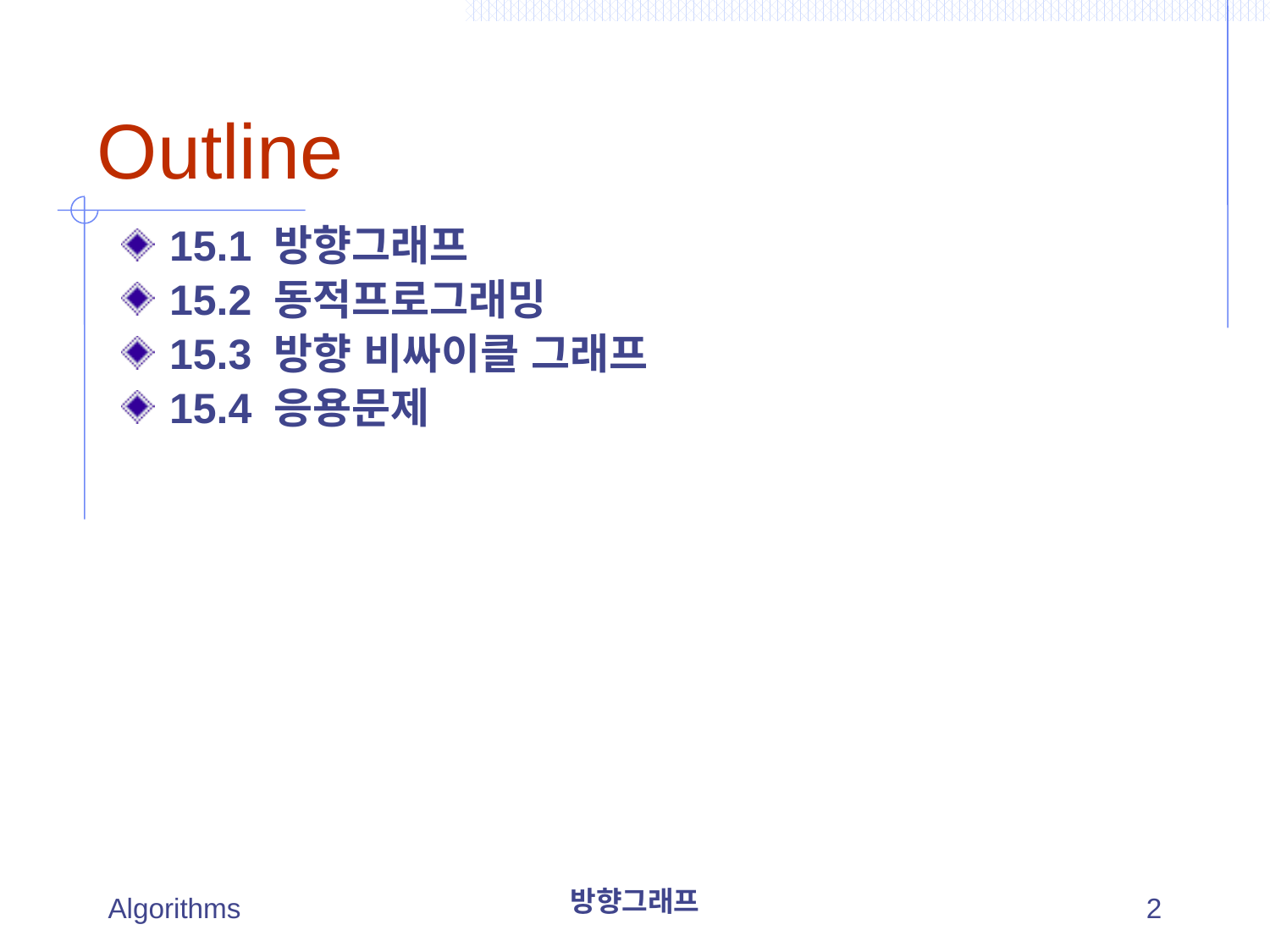

# Outline
15.1 방향그래프
15.2 동적프로그래밍
15.3 방향 비싸이클 그래프
15.4 응용문제
Algorithms
방향그래프
2